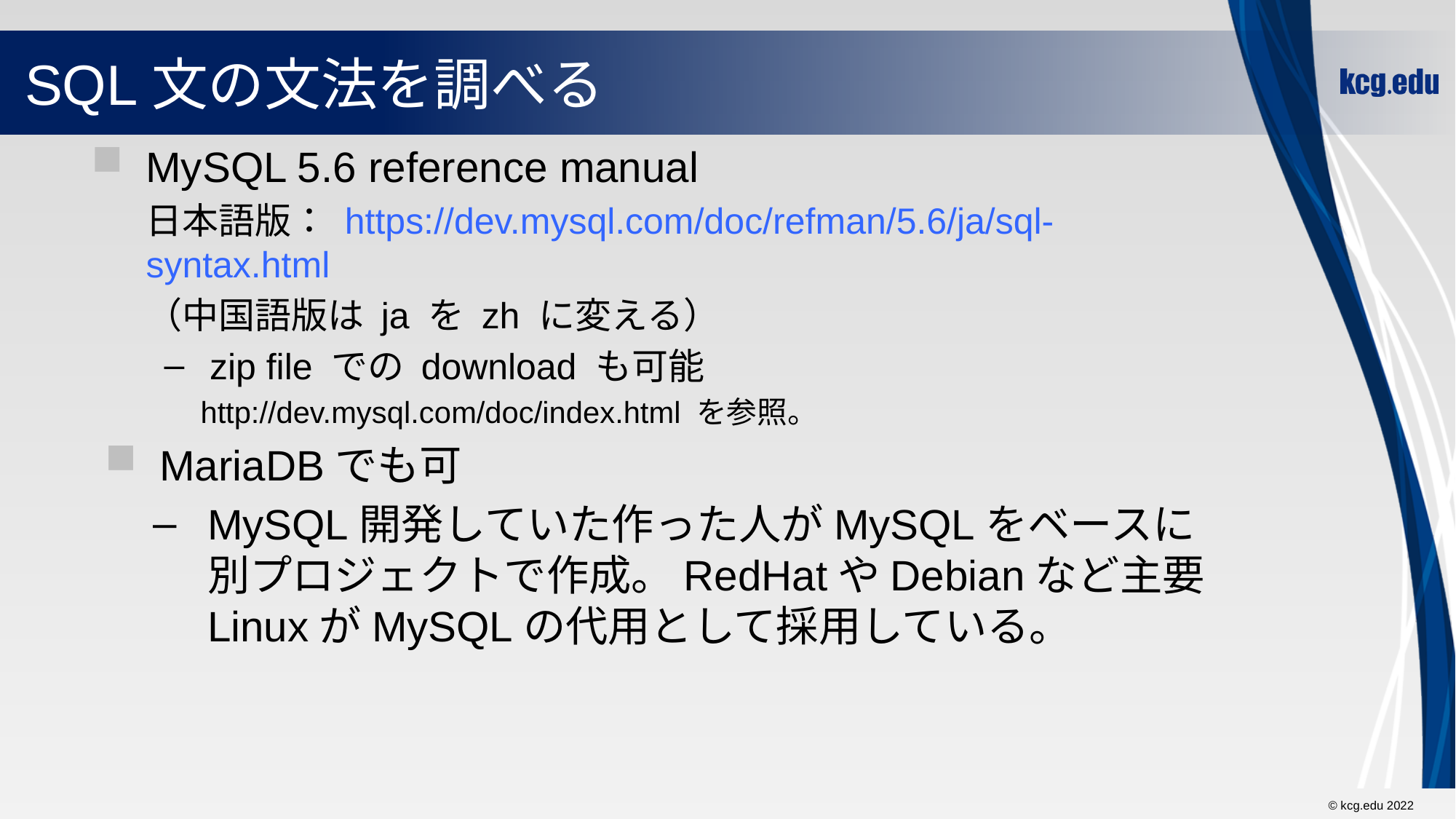

# SQL文の文法を調べる
MySQL 5.6 reference manual
日本語版： https://dev.mysql.com/doc/refman/5.6/ja/sql-syntax.html
（中国語版は ja を zh に変える）
zip file での download も可能
http://dev.mysql.com/doc/index.html を参照。
MariaDBでも可
MySQL開発していた作った人がMySQLをベースに別プロジェクトで作成。RedHatやDebianなど主要LinuxがMySQLの代用として採用している。